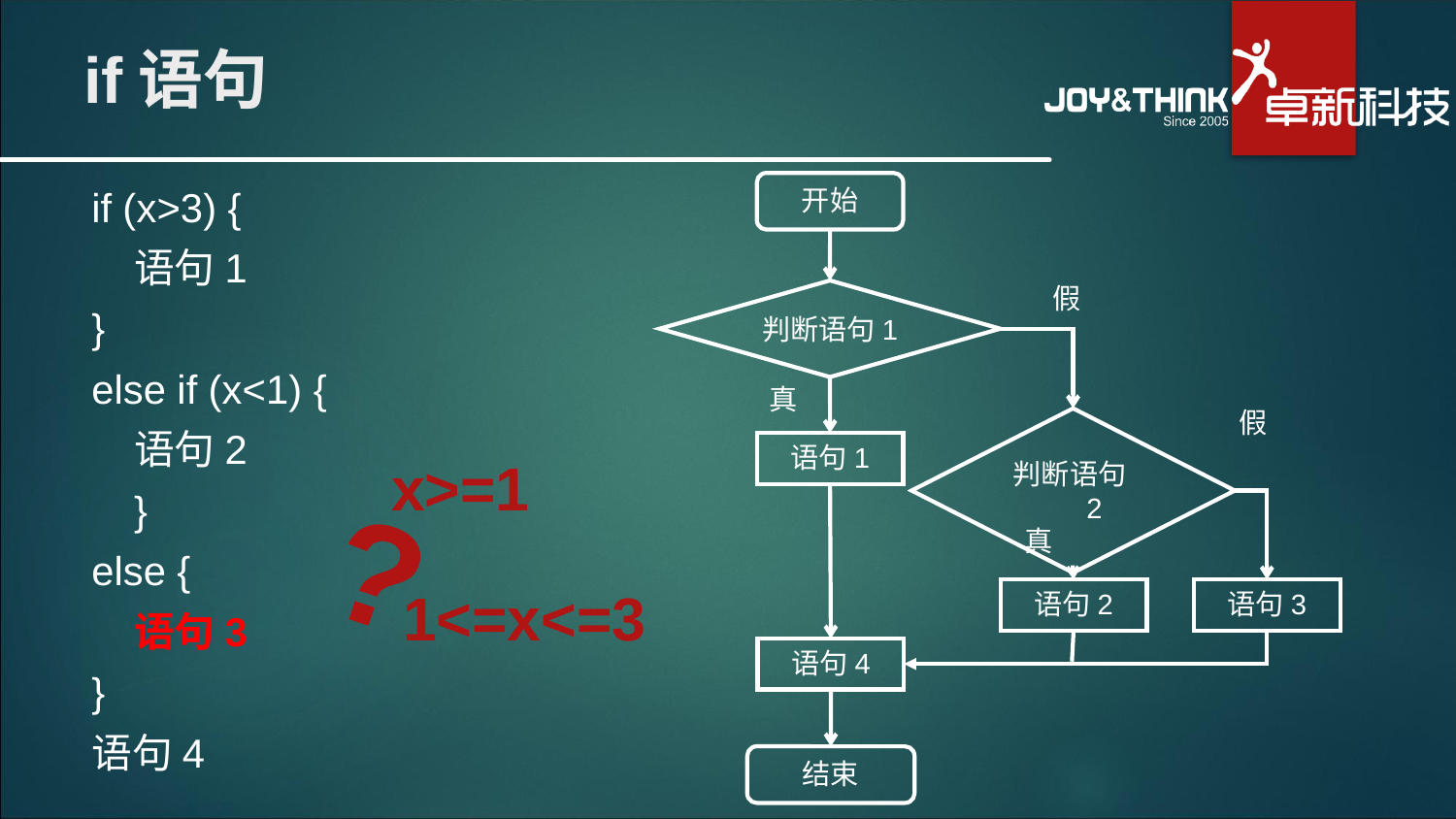

# if语句
if (x>3) {
	语句1
}
else if (x<1) {
	语句2
	}
else {
	语句3
}
语句4
开始
假
判断语句1
真
假
判断语句2
语句1
真
语句2
语句3
语句4
结束
x>=1
?
1<=x<=3